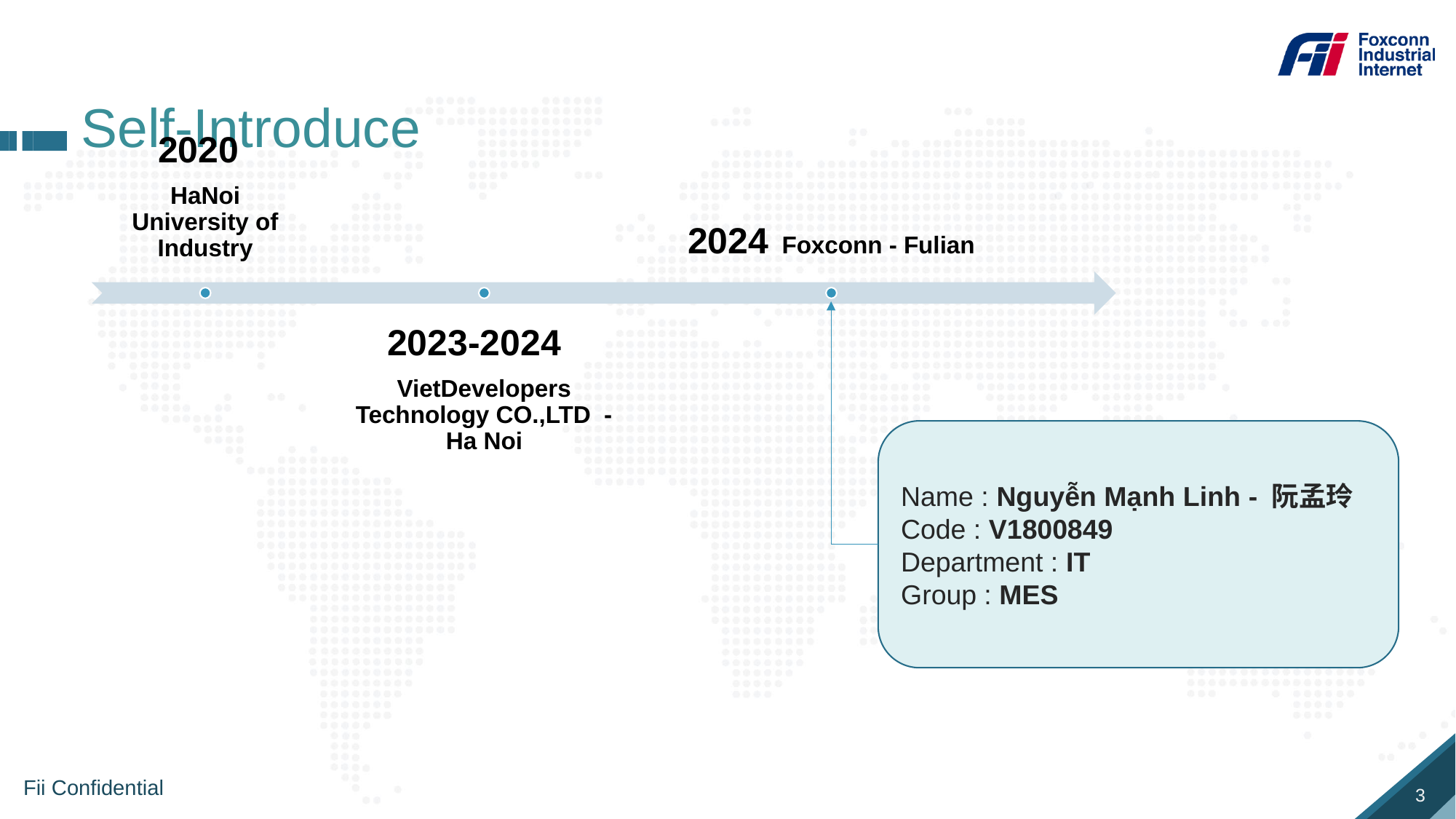

# Self-Introduce
2020
HaNoi University of Industry
2023-2024
VietDevelopers Technology CO.,LTD  - Ha Noi
2024  Foxconn - Fulian
Name : Nguyễn Mạnh Linh - 阮孟玲
Code : V1800849
Department : IT
Group : MES